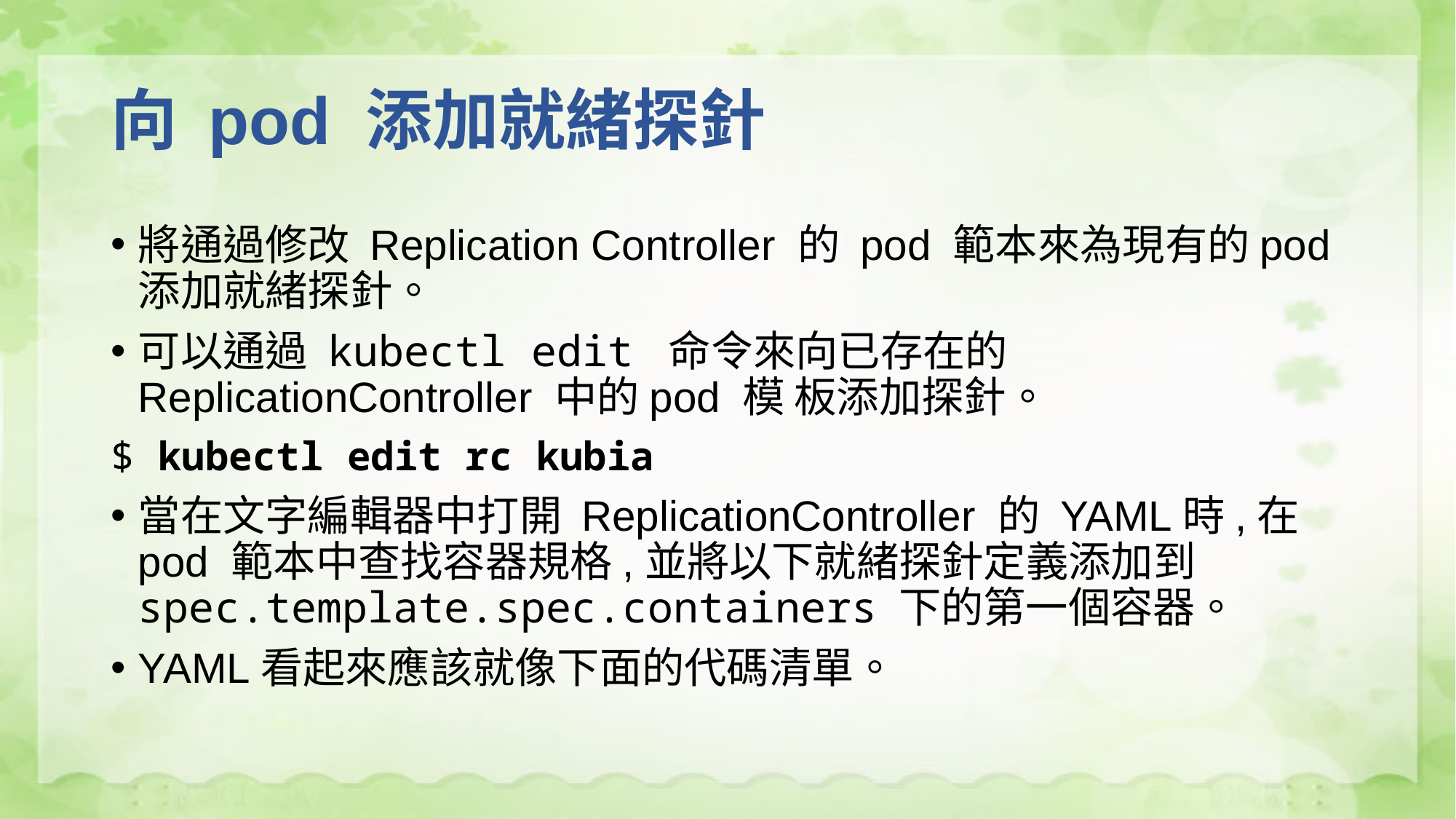

# 向 pod 添加就緒探針
將通過修改 Replication Controller 的 pod 範本來為現有的pod 添加就緒探針。
可以通過 kubectl edit 命令來向已存在的 ReplicationController 中的pod 模 板添加探針。
$ kubectl edit rc kubia
當在文字編輯器中打開 ReplicationController 的 YAML時,在pod 範本中查找容器規格,並將以下就緒探針定義添加到spec.template.spec.containers 下的第一個容器。
YAML看起來應該就像下面的代碼清單。